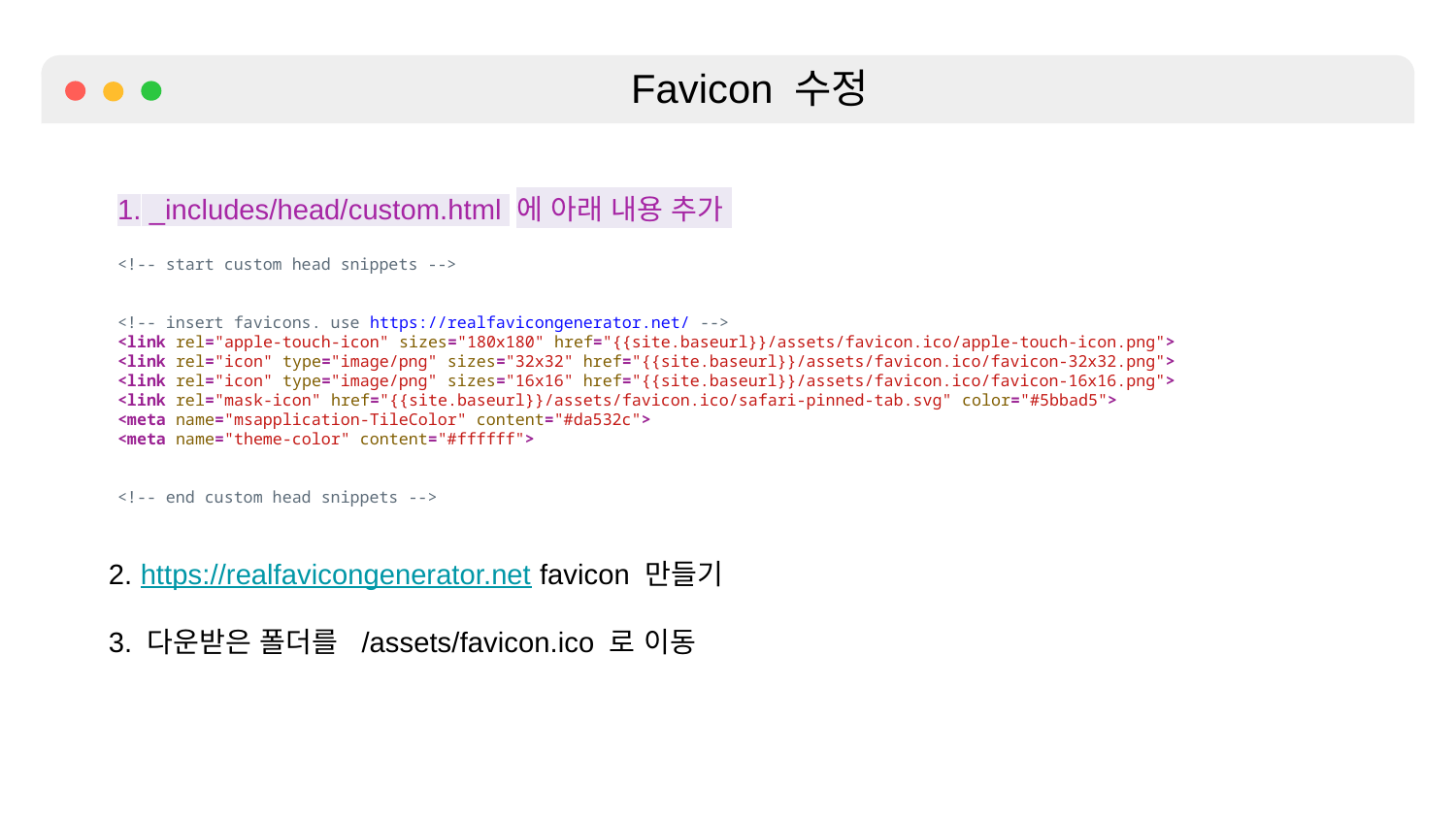

Favicon 수정

1. _includes/head/custom.html 에 아래 내용 추가
<!-- start custom head snippets -->

<!-- insert favicons. use https://realfavicongenerator.net/ -->
<link rel="apple-touch-icon" sizes="180x180" href="{{site.baseurl}}/assets/favicon.ico/apple-touch-icon.png">
<link rel="icon" type="image/png" sizes="32x32" href="{{site.baseurl}}/assets/favicon.ico/favicon-32x32.png">
<link rel="icon" type="image/png" sizes="16x16" href="{{site.baseurl}}/assets/favicon.ico/favicon-16x16.png">
<link rel="mask-icon" href="{{site.baseurl}}/assets/favicon.ico/safari-pinned-tab.svg" color="#5bbad5">
<meta name="msapplication-TileColor" content="#da532c">
<meta name="theme-color" content="#ffffff">

<!-- end custom head snippets -->
2. https://realfavicongenerator.net favicon 만들기

3. 다운받은 폴더를  /assets/favicon.ico 로 이동